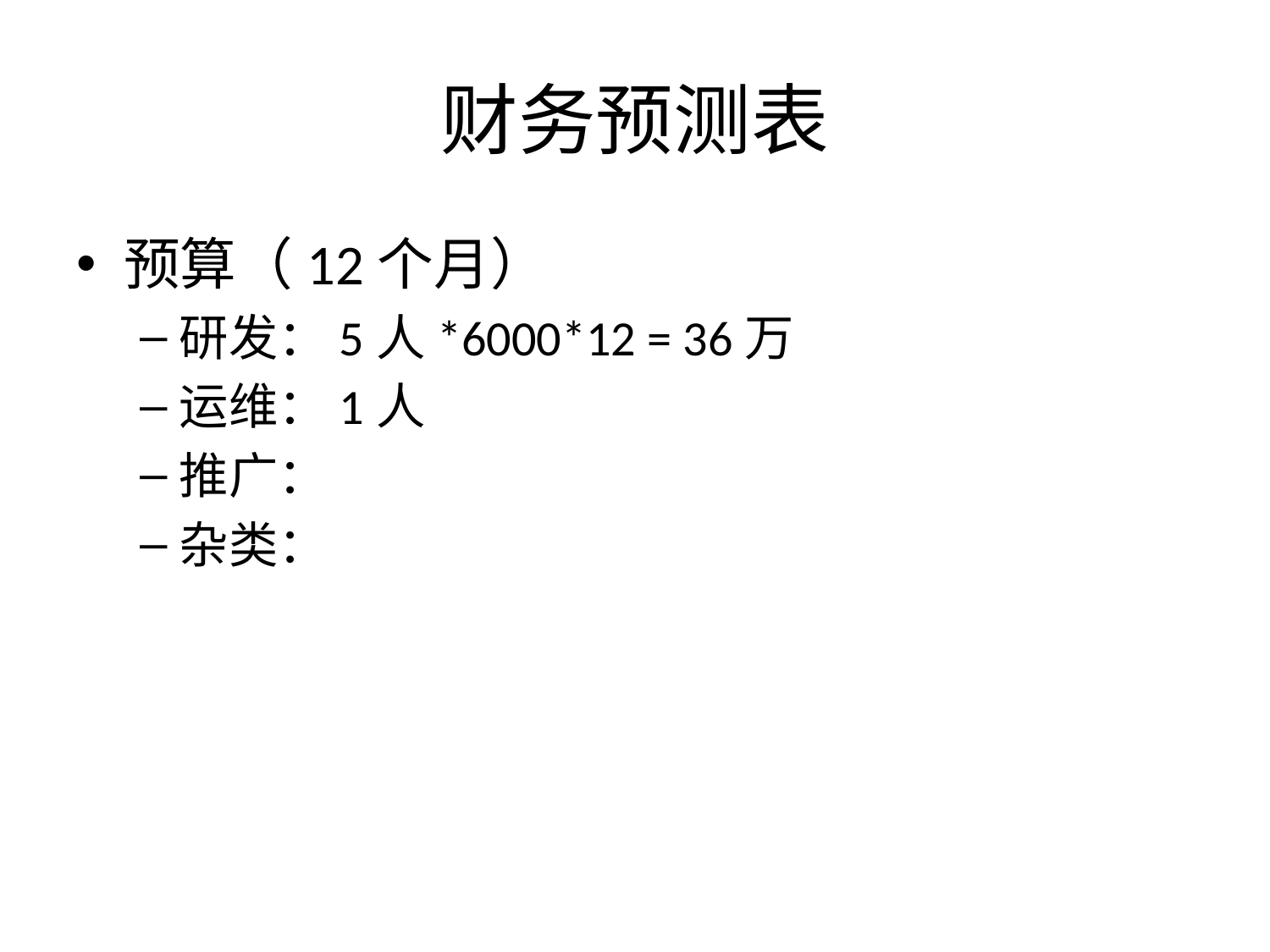

# 财务预测表
预算（12个月）
研发：5人*6000*12 = 36万
运维：1人
推广：
杂类：